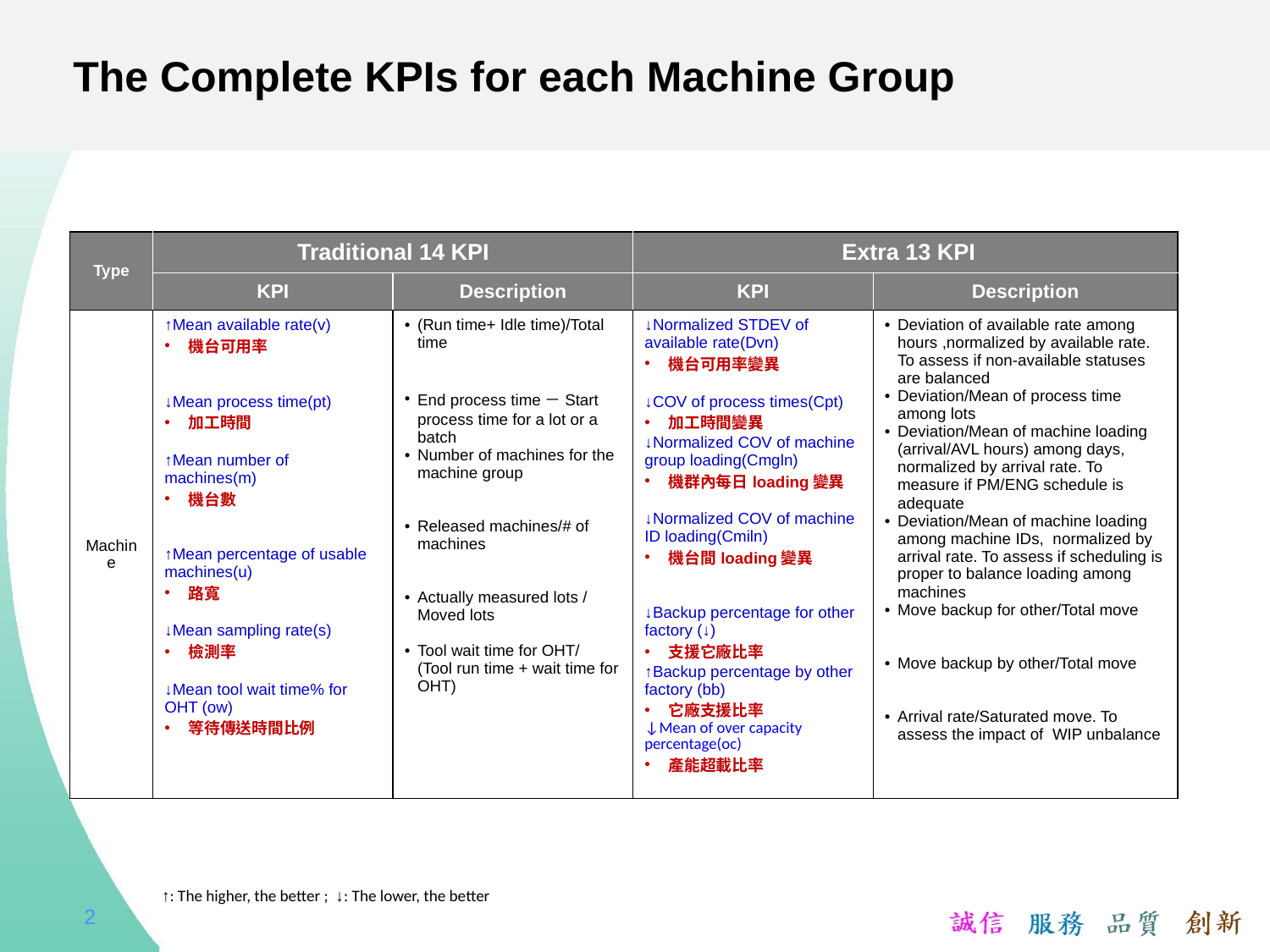

# The Complete KPIs for each Machine Group
| Type | Traditional 14 KPI |  | Extra 13 KPI |  |
| --- | --- | --- | --- | --- |
|  | KPI | Description | KPI | Description |
| Machine | ↑Mean available rate(v) 機台可用率 ↓Mean process time(pt) 加工時間 ↑Mean number of machines(m) 機台數 ↑Mean percentage of usable machines(u) 路寬 ↓Mean sampling rate(s) 檢測率 ↓Mean tool wait time% for OHT (ow) 等待傳送時間比例 | (Run time+ Idle time)/Total time End process time－Start process time for a lot or a batch Number of machines for the machine group Released machines/# of machines Actually measured lots / Moved lots Tool wait time for OHT/ (Tool run time + wait time for OHT) | ↓Normalized STDEV of available rate(Dvn) 機台可用率變異 ↓COV of process times(Cpt) 加工時間變異 ↓Normalized COV of machine group loading(Cmgln) 機群內每日loading變異 ↓Normalized COV of machine ID loading(Cmiln) 機台間loading變異 ↓Backup percentage for other factory (↓) 支援它廠比率 ↑Backup percentage by other factory (bb) 它廠支援比率 ↓Mean of over capacity percentage(oc) 產能超載比率 | Deviation of available rate among hours ,normalized by available rate. To assess if non-available statuses are balanced Deviation/Mean of process time among lots Deviation/Mean of machine loading (arrival/AVL hours) among days, normalized by arrival rate. To measure if PM/ENG schedule is adequate Deviation/Mean of machine loading among machine IDs, normalized by arrival rate. To assess if scheduling is proper to balance loading among machines Move backup for other/Total move Move backup by other/Total move Arrival rate/Saturated move. To assess the impact of WIP unbalance |
↑: The higher, the better ;  ↓: The lower, the better
2